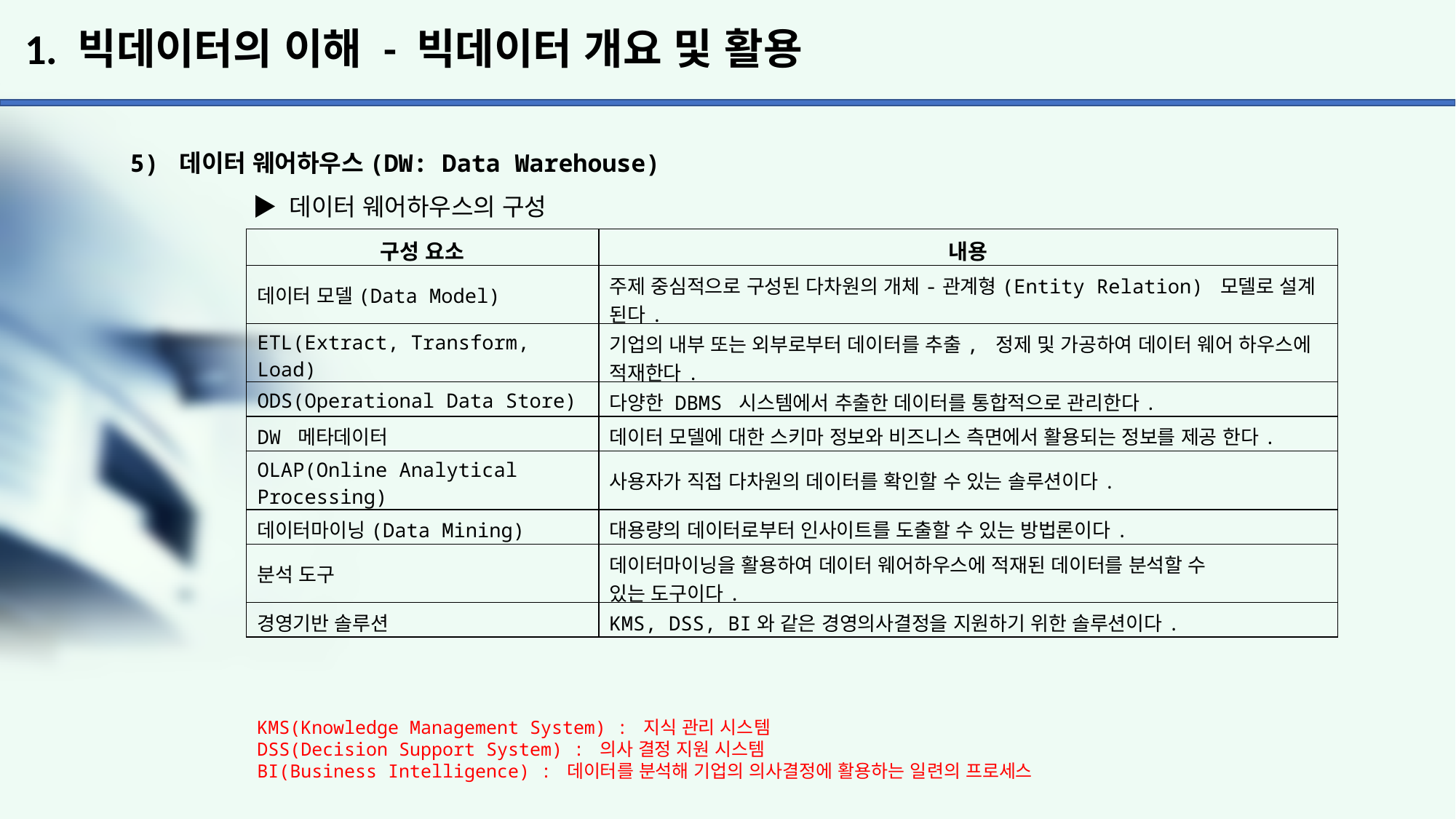

# 1. 빅데이터의 이해 - 빅데이터 개요 및 활용
5) 데이터 웨어하우스(DW: Data Warehouse)
	  ▶ 데이터 웨어하우스의 구성

| 구성 요소 | 내용 |
| --- | --- |
| 데이터 모델(Data Model) | 주제 중심적으로 구성된 다차원의 개체-관계형(Entity Relation) 모델로 설계 된다. |
| ETL(Extract, Transform, Load) | 기업의 내부 또는 외부로부터 데이터를 추출, 정제 및 가공하여 데이터 웨어 하우스에 적재한다. |
| ODS(Operational Data Store) | 다양한 DBMS 시스템에서 추출한 데이터를 통합적으로 관리한다. |
| DW 메타데이터 | 데이터 모델에 대한 스키마 정보와 비즈니스 측면에서 활용되는 정보를 제공 한다. |
| OLAP(Online Analytical Processing) | 사용자가 직접 다차원의 데이터를 확인할 수 있는 솔루션이다. |
| 데이터마이닝(Data Mining) | 대용량의 데이터로부터 인사이트를 도출할 수 있는 방법론이다. |
| 분석 도구 | 데이터마이닝을 활용하여 데이터 웨어하우스에 적재된 데이터를 분석할 수 있는 도구이다. |
| 경영기반 솔루션 | KMS, DSS, BI와 같은 경영의사결정을 지원하기 위한 솔루션이다. |
KMS(Knowledge Management System) : 지식 관리 시스템
DSS(Decision Support System) : 의사 결정 지원 시스템
BI(Business Intelligence) : 데이터를 분석해 기업의 의사결정에 활용하는 일련의 프로세스